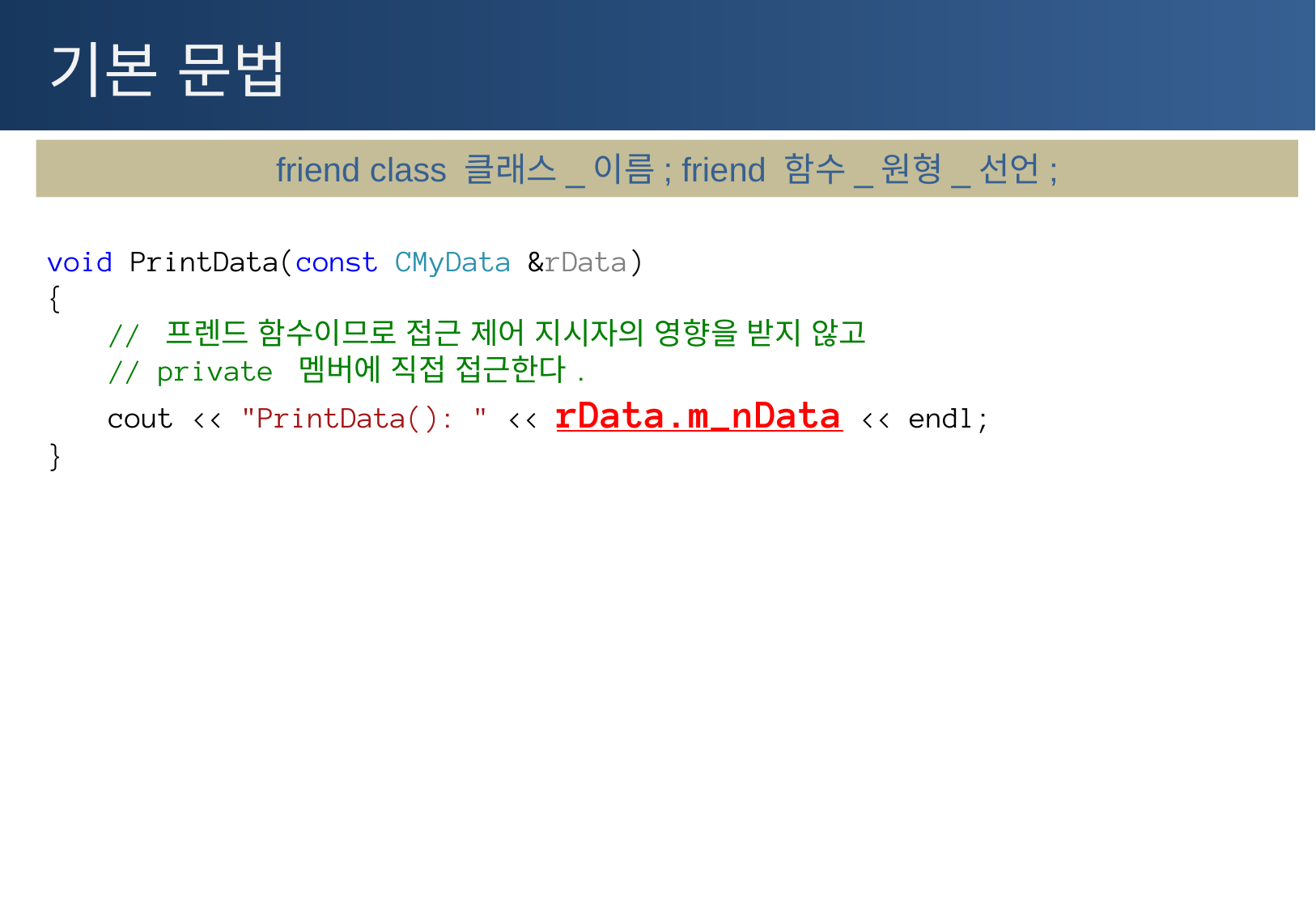

# 기본 문법
friend class 클래스_이름; friend 함수_원형_선언;
void PrintData(const CMyData &rData)
{
// 프렌드 함수이므로 접근 제어 지시자의 영향을 받지 않고
// private 멤버에 직접 접근한다.
cout << "PrintData(): " << rData.m_nData << endl;
}